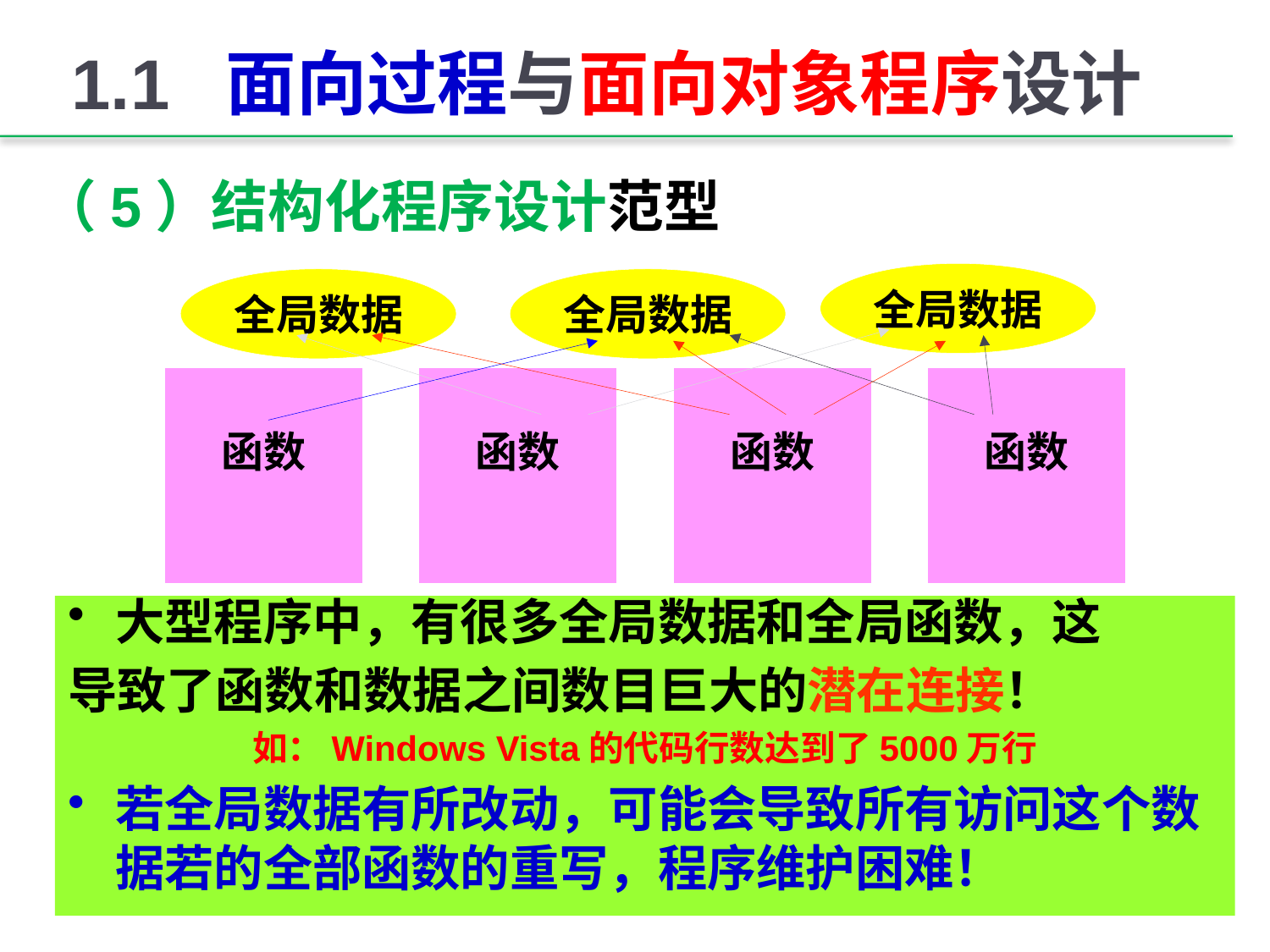

# 1.1  面向过程与面向对象程序设计
（5）结构化程序设计范型
全局数据
全局数据
全局数据

函数

函数

函数

函数

大型程序中，有很多全局数据和全局函数，这
导致了函数和数据之间数目巨大的潜在连接！
如：Windows Vista的代码行数达到了5000万行
若全局数据有所改动，可能会导致所有访问这个数据若的全部函数的重写，程序维护困难！